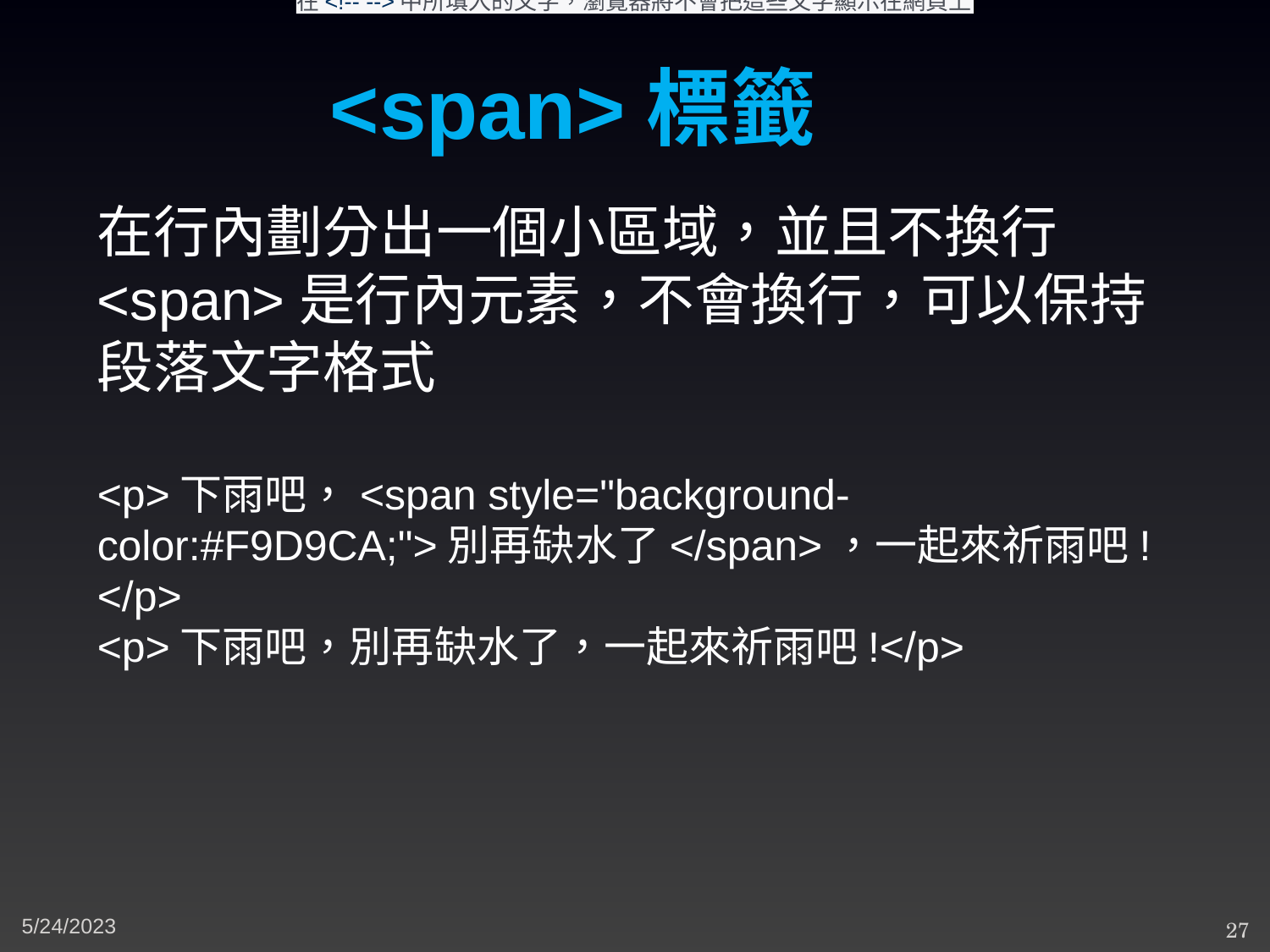

在<!-- -->中所填入的文字，瀏覽器將不會把這些文字顯示在網頁上
<span>標籤
在行內劃分出一個小區域，並且不換行
<span>是行內元素，不會換行，可以保持段落文字格式

<p>下雨吧，<span style="background-color:#F9D9CA;">別再缺水了</span>，一起來祈雨吧!</p>
<p>下雨吧，別再缺水了，一起來祈雨吧!</p>
5/24/2023
27